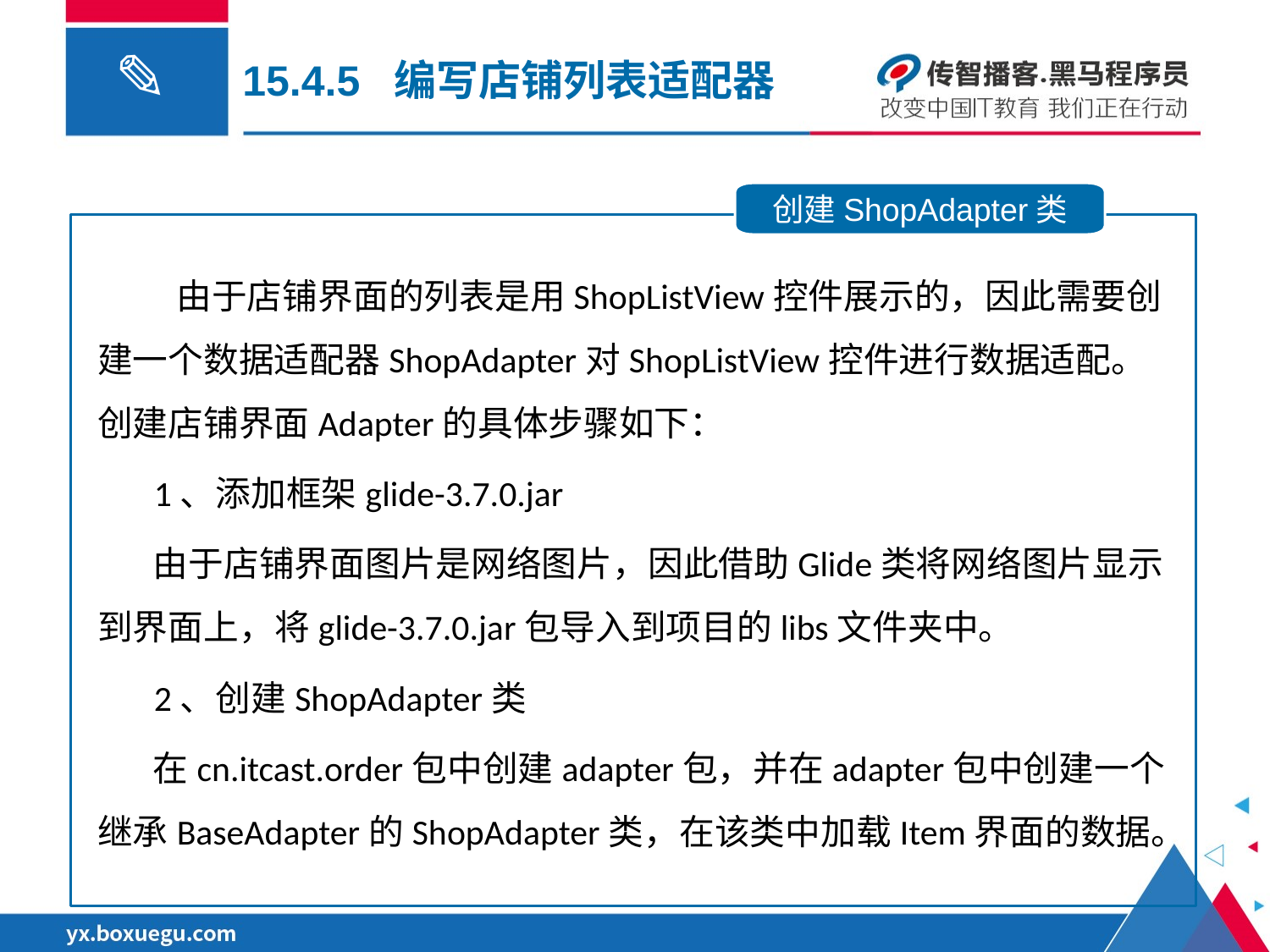

15.4.5  编写店铺列表适配器
创建ShopAdapter类

         由于店铺界面的列表是用ShopListView控件展示的，因此需要创建一个数据适配器ShopAdapter对ShopListView控件进行数据适配。创建店铺界面Adapter的具体步骤如下：
       1、添加框架glide-3.7.0.jar
      由于店铺界面图片是网络图片，因此借助Glide类将网络图片显示到界面上，将glide-3.7.0.jar包导入到项目的libs文件夹中。
       2、创建ShopAdapter类
      在cn.itcast.order包中创建adapter包，并在adapter包中创建一个继承BaseAdapter的ShopAdapter类，在该类中加载Item界面的数据。